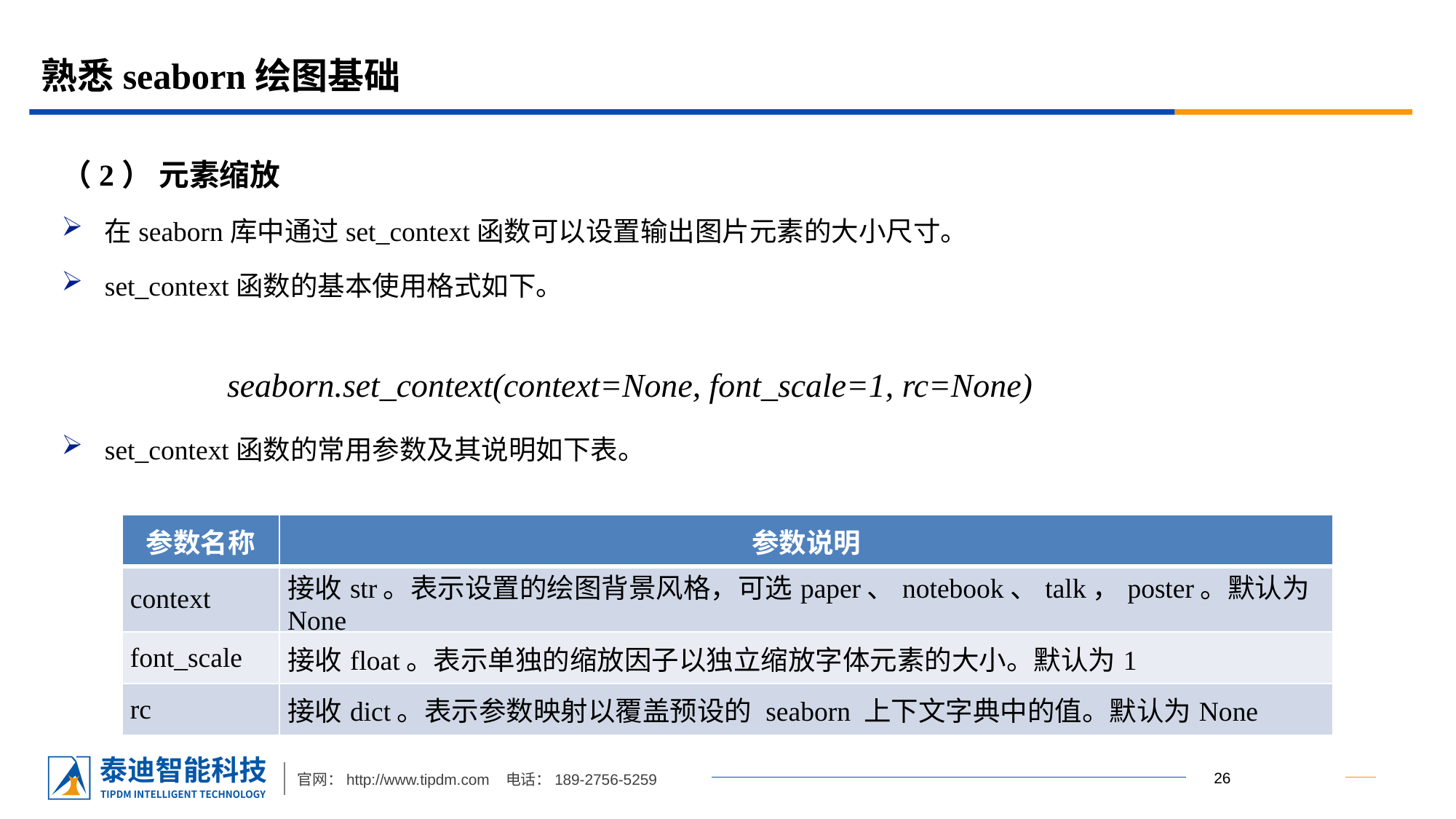

# 熟悉seaborn绘图基础
（2） 元素缩放
在seaborn库中通过set_context函数可以设置输出图片元素的大小尺寸。
set_context函数的基本使用格式如下。

set_context函数的常用参数及其说明如下表。
seaborn.set_context(context=None, font_scale=1, rc=None)
| 参数名称 | 参数说明 |
| --- | --- |
| context | 接收str。表示设置的绘图背景风格，可选paper、notebook、talk，poster。默认为None |
| font\_scale | 接收float。表示单独的缩放因子以独立缩放字体元素的大小。默认为1 |
| rc | 接收dict。表示参数映射以覆盖预设的 seaborn 上下文字典中的值。默认为None |